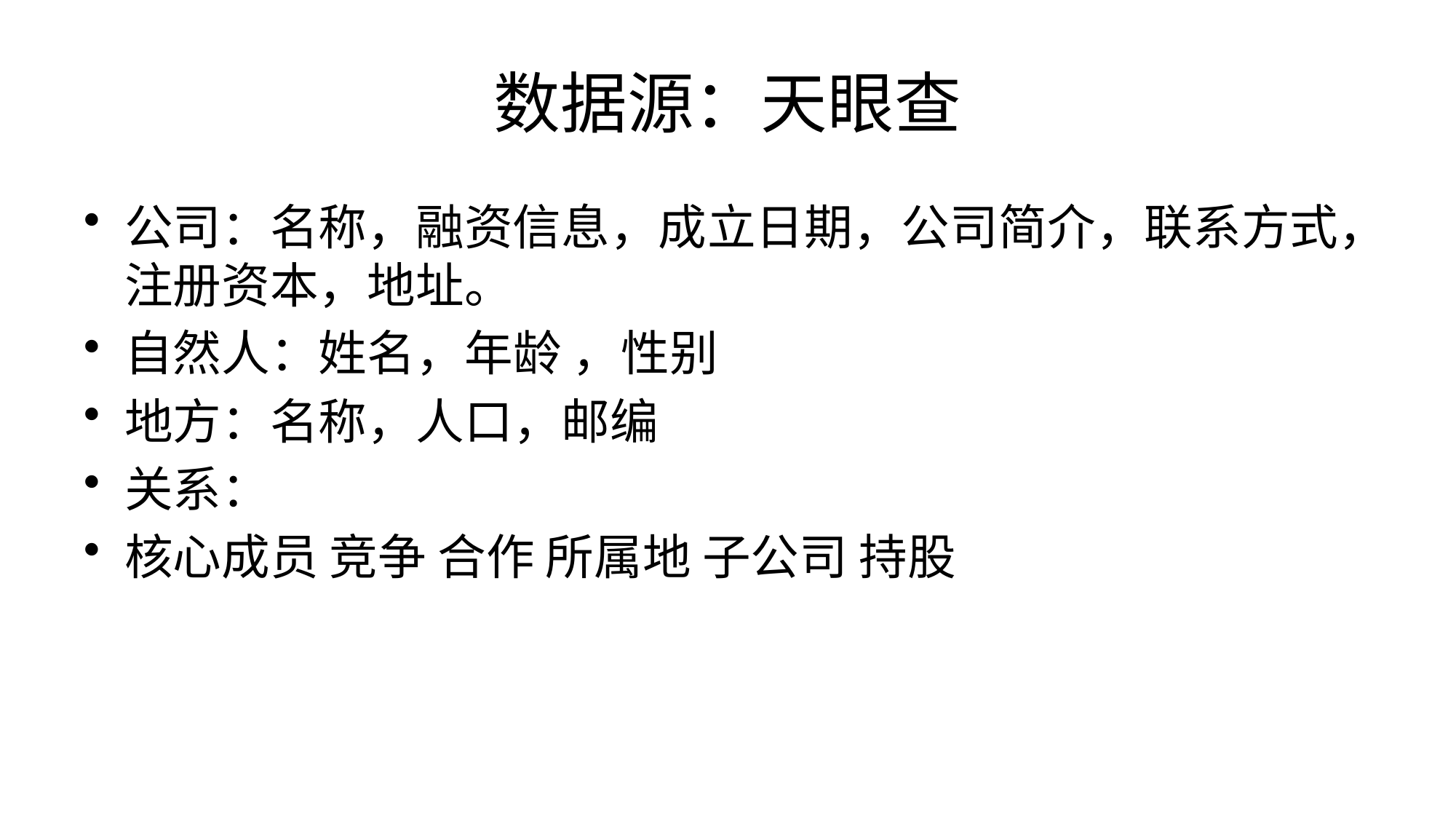

# 数据源：天眼查
公司：名称，融资信息，成立日期，公司简介，联系方式，注册资本，地址。
自然人：姓名，年龄 ，性别
地方：名称，人口，邮编
关系：
核心成员 竞争 合作 所属地 子公司 持股